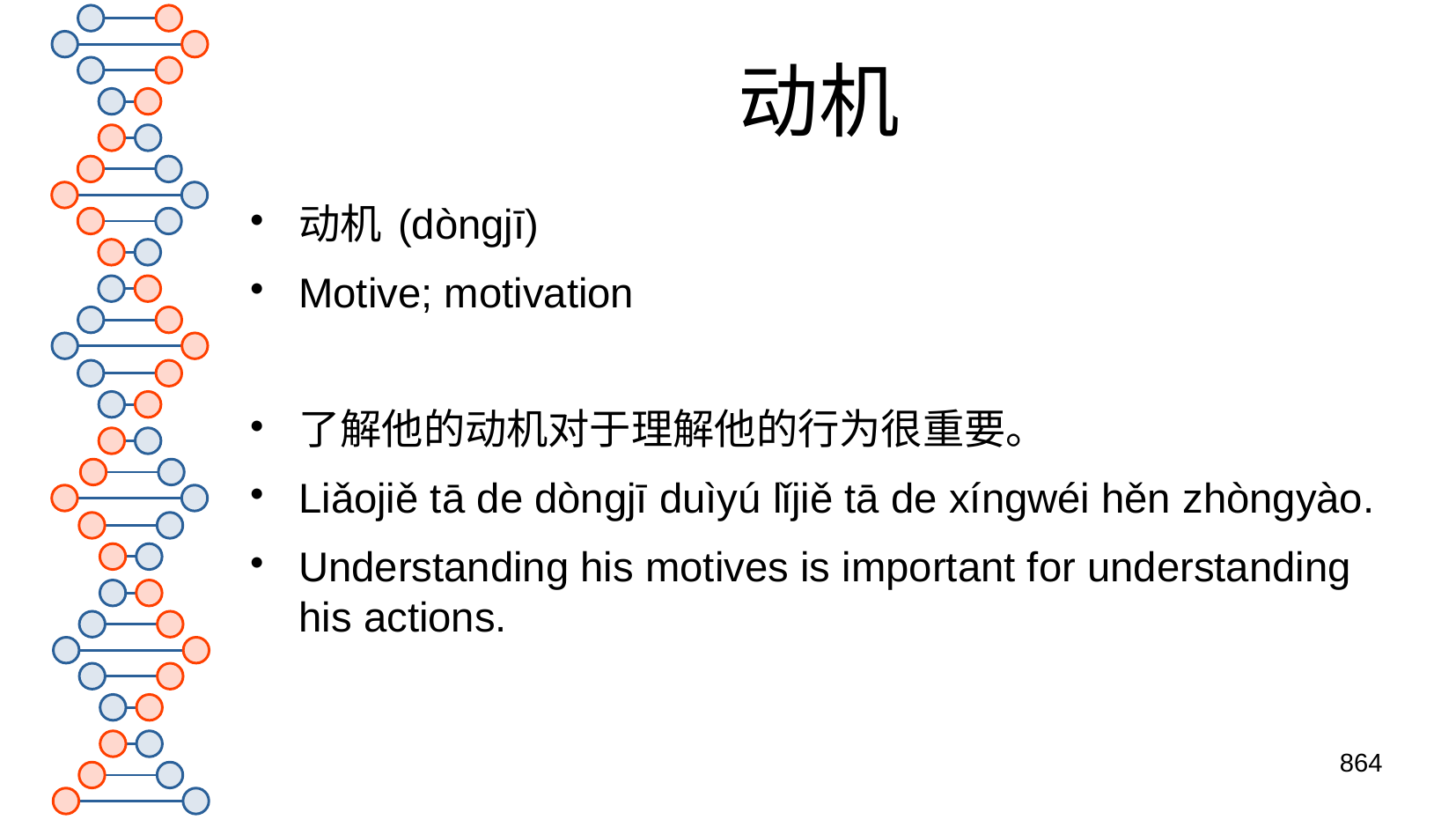

# 动机
动机 (dòngjī)
Motive; motivation

了解他的动机对于理解他的行为很重要。
Liǎojiě tā de dòngjī duìyú lǐjiě tā de xíngwéi hěn zhòngyào.
Understanding his motives is important for understanding his actions.

864